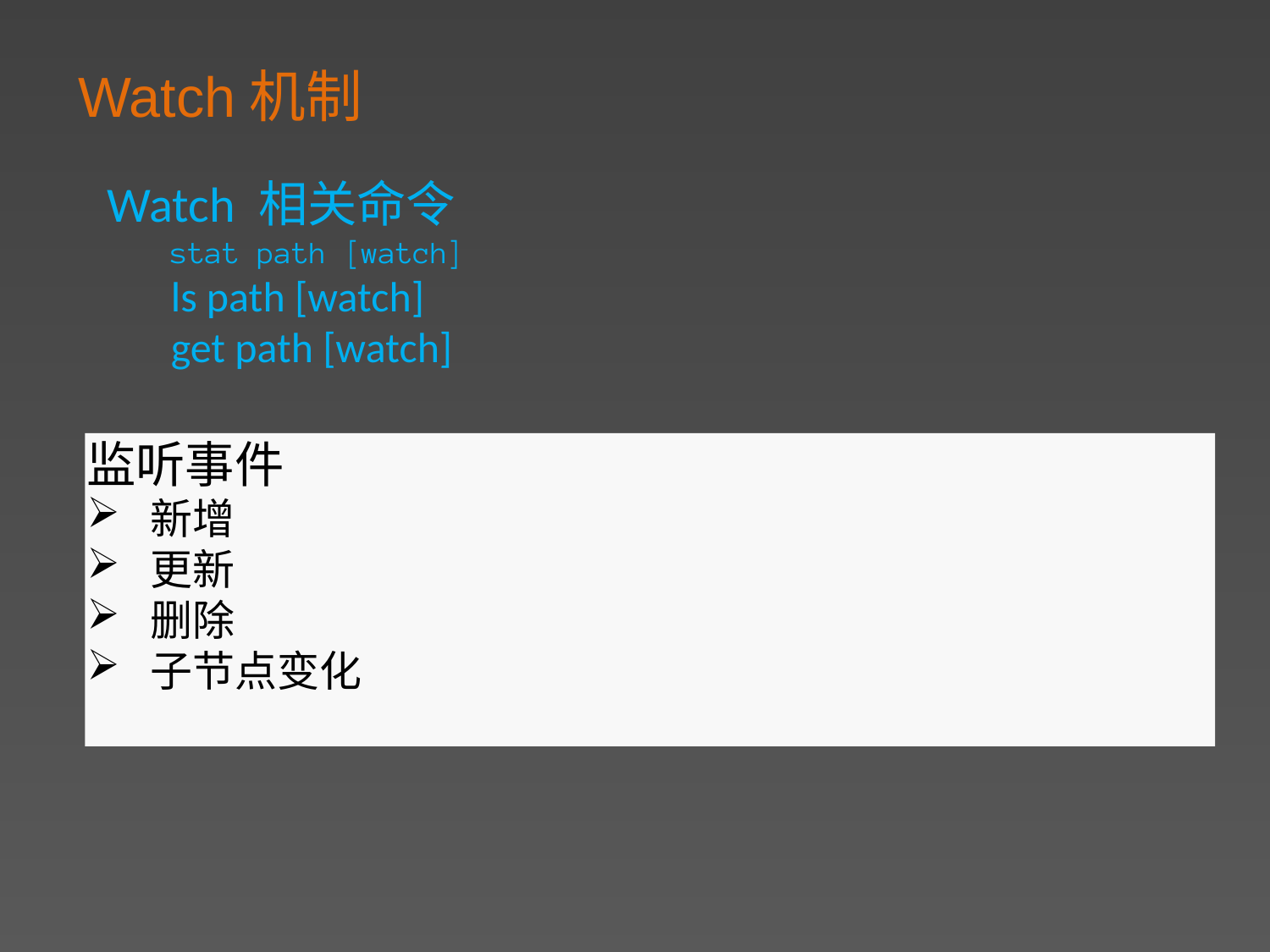

Watch机制
Watch 相关命令
stat path [watch]
ls path [watch]
get path [watch]

监听事件
新增
更新
删除
子节点变化